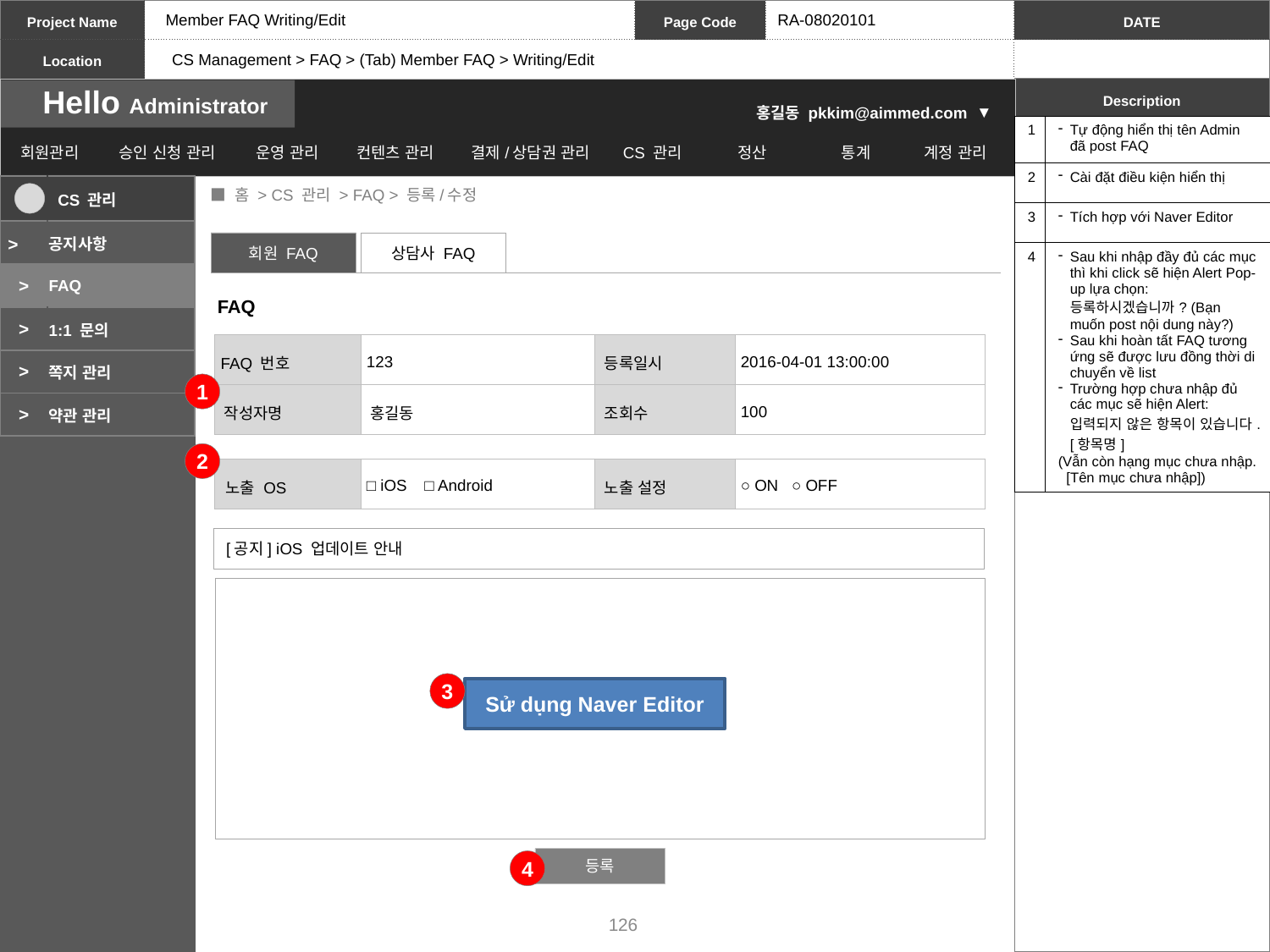

Member FAQ Writing/Edit
RA-08020101
CS Management > FAQ > (Tab) Member FAQ > Writing/Edit
| 1 | Tự động hiển thị tên Admin đã post FAQ |
| --- | --- |
| 2 | Cài đặt điều kiện hiển thị |
| 3 | Tích hợp với Naver Editor |
| 4 | Sau khi nhập đầy đủ các mục thì khi click sẽ hiện Alert Pop-up lựa chọn: 등록하시겠습니까? (Bạn muốn post nội dung này?) Sau khi hoàn tất FAQ tương ứng sẽ được lưu đồng thời di chuyển về list Trường hợp chưa nhập đủ các mục sẽ hiện Alert: 입력되지 않은 항목이 있습니다. [항목명] (Vẫn còn hạng mục chưa nhập. [Tên mục chưa nhập]) |
   ■ 홈 > CS 관리 > FAQ > 등록/수정

|  | CS 관리 |
| --- | --- |
| > | 공지사항 |
| > | FAQ |
| > | 1:1 문의 |
| > | 쪽지 관리 |
| > | 약관 관리 |

회원 FAQ
상담사 FAQ
FAQ
| FAQ 번호 | 123 | 등록일시 | 2016-04-01 13:00:00 |
| --- | --- | --- | --- |
| 작성자명 | 홍길동 | 조회수 | 100 |
1
2
| 노출 OS | □ iOS □ Android | 노출 설정 | ○ ON ○ OFF |
| --- | --- | --- | --- |
[공지] iOS 업데이트 안내

3
Sử dụng Naver Editor
등록
4
126